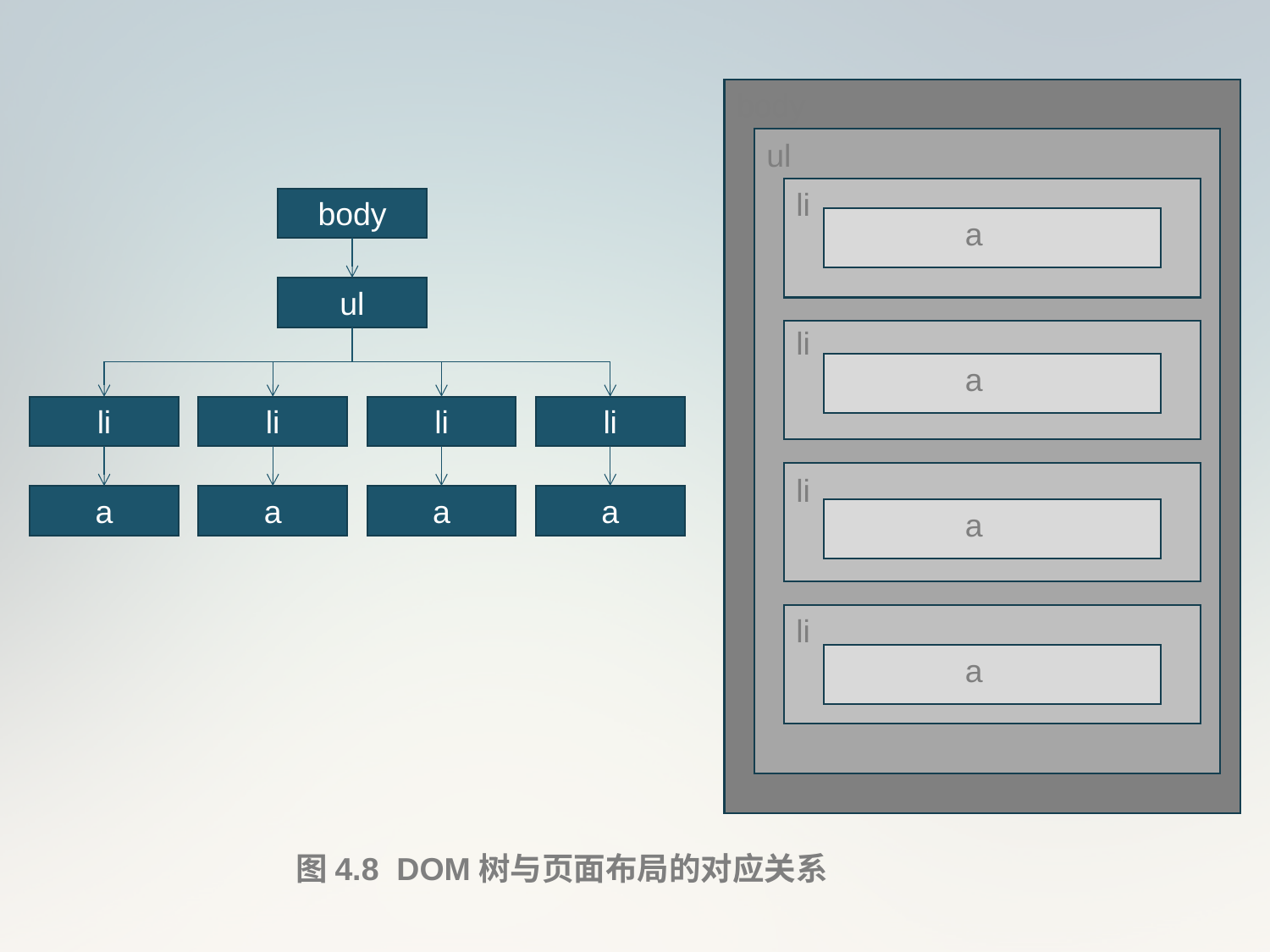

body
ul

li
a

li

a

li
a

li

a

body
ul
li
li
li
li
a
a
a
a
图4.8  DOM树与页面布局的对应关系